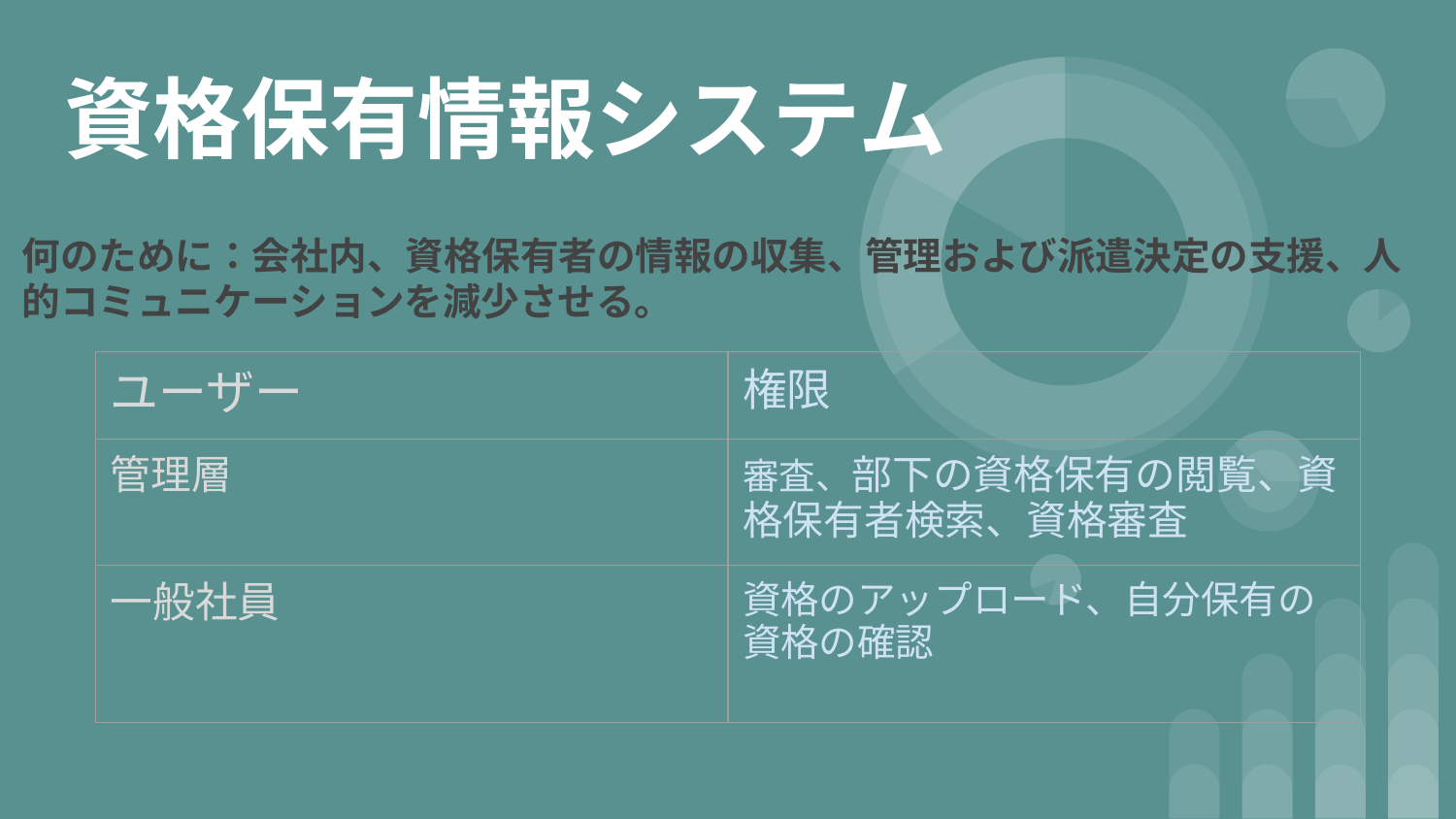

# 資格保有情報システム

何のために：会社内、資格保有者の情報の収集、管理および派遣決定の支援、人的コミュニケーションを減少させる。
| ユーザー | 権限 |
| --- | --- |
| 管理層 | 審査、部下の資格保有の閲覧、資格保有者検索、資格審査 |
| 一般社員 | 資格のアップロード、自分保有の資格の確認 |